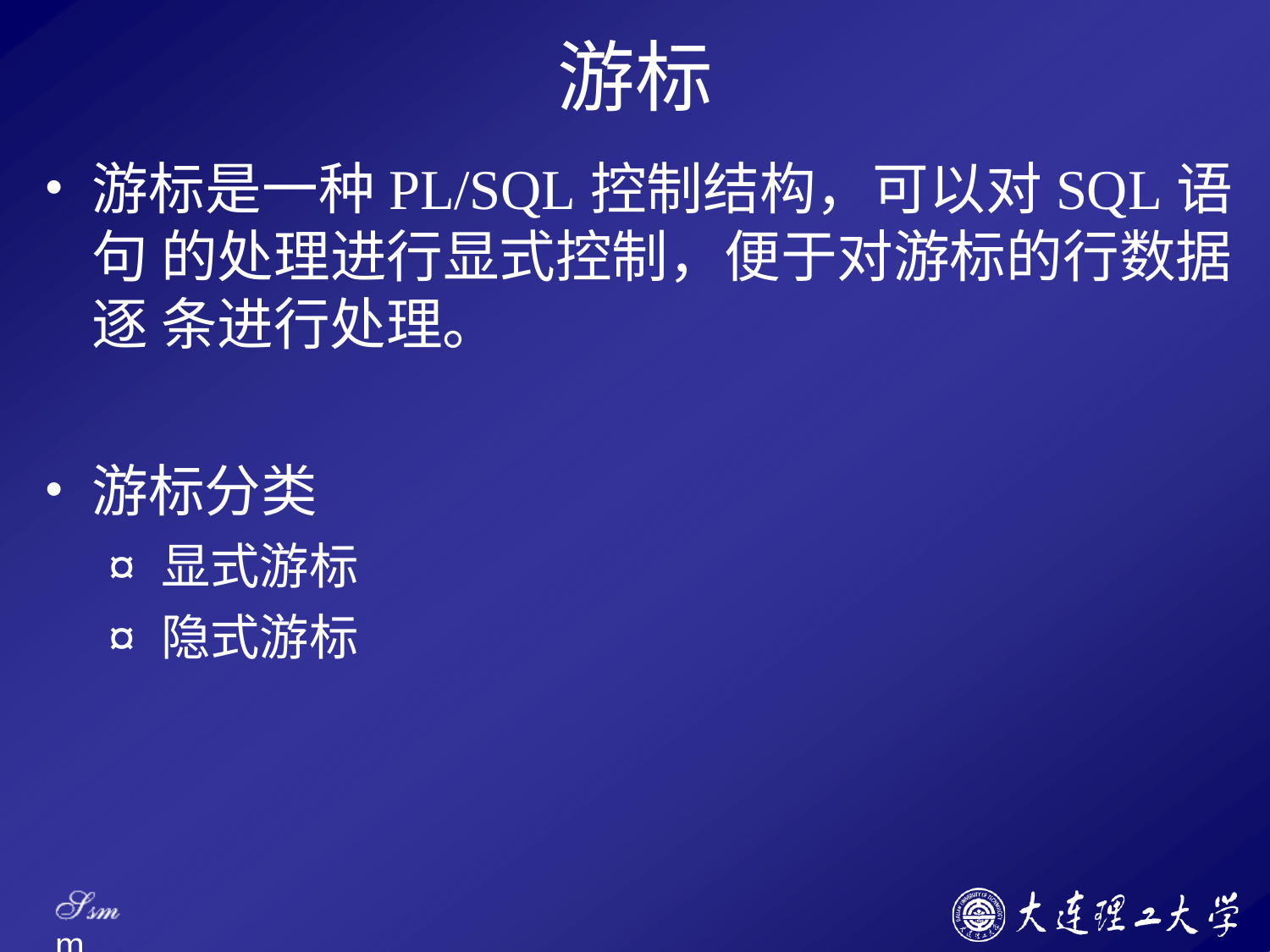

# 游标
游标是一种PL/SQL控制结构，可以对SQL语句 的处理进行显式控制，便于对游标的行数据逐 条进行处理。

游标分类
¤ 显式游标
¤ 隐式游标

Ssm